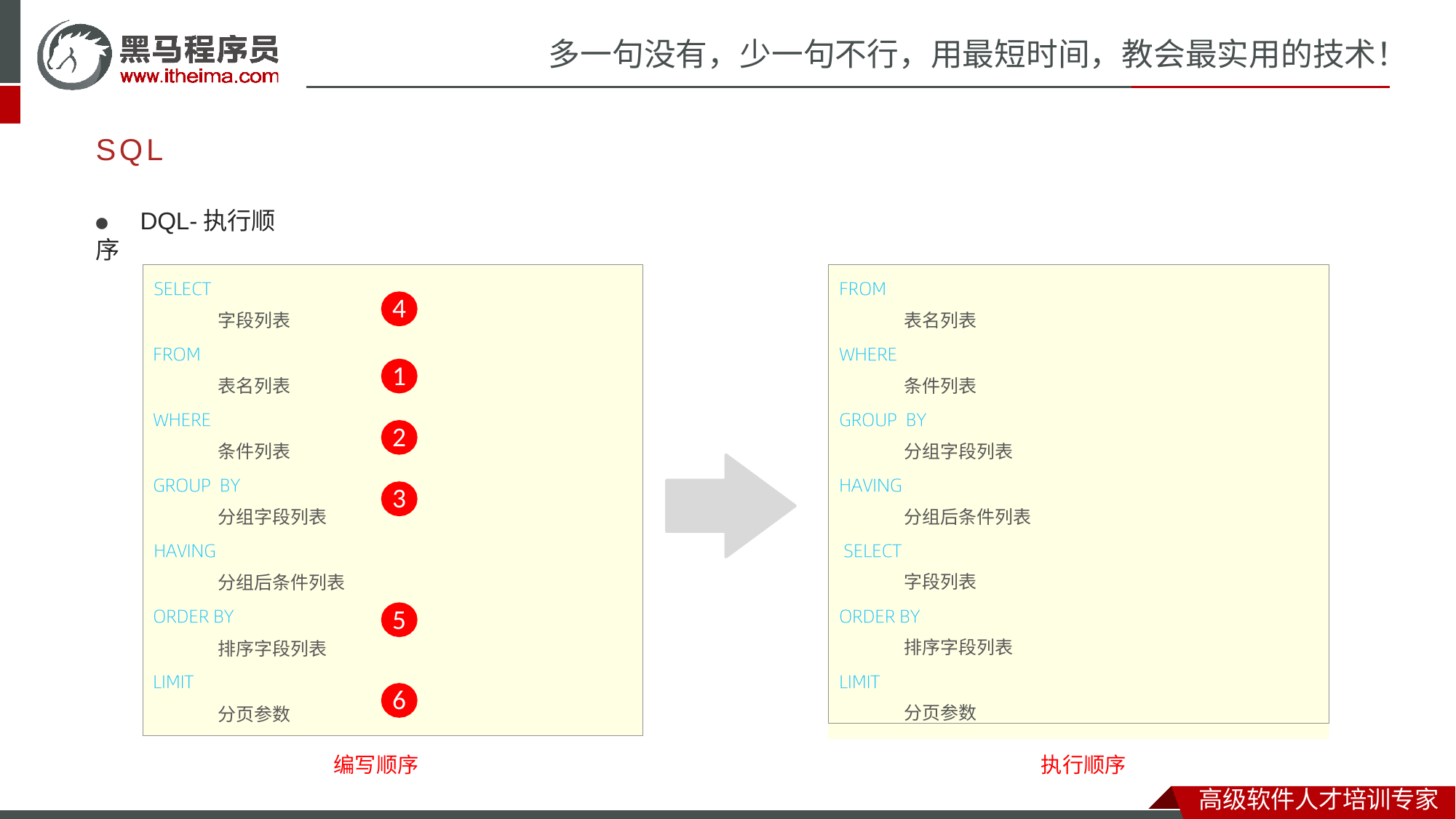

# 多一句没有，少一句不行，用最短时间，教会最实用的技术！

SQL

⚫	DQL-执行顺序

表名列表 条件列表
分组字段列表 分组后条件列表 字段列表
排序字段列表 分页参数

4

字段列表

1

表名列表

2

条件列表

3

分组字段列表

分组后条件列表
5

排序字段列表

6

分页参数
编写顺序
执行顺序
高级软件人才培训专家